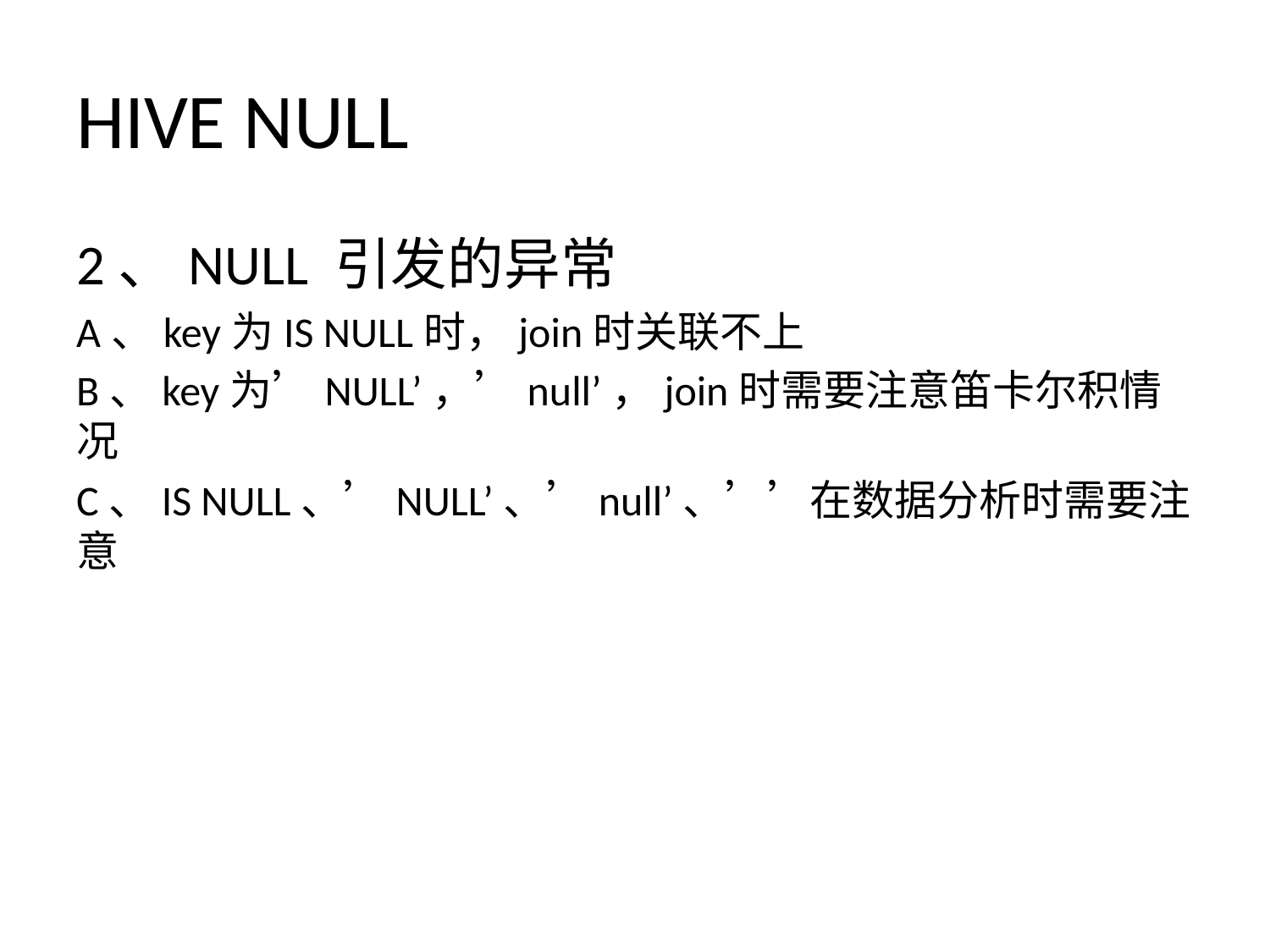

# HIVE NULL
2、NULL 引发的异常
A、key为IS NULL时，join时关联不上
B、key为’NULL’，’null’，join时需要注意笛卡尔积情况
C、IS NULL、’NULL’、’null’、’’在数据分析时需要注意